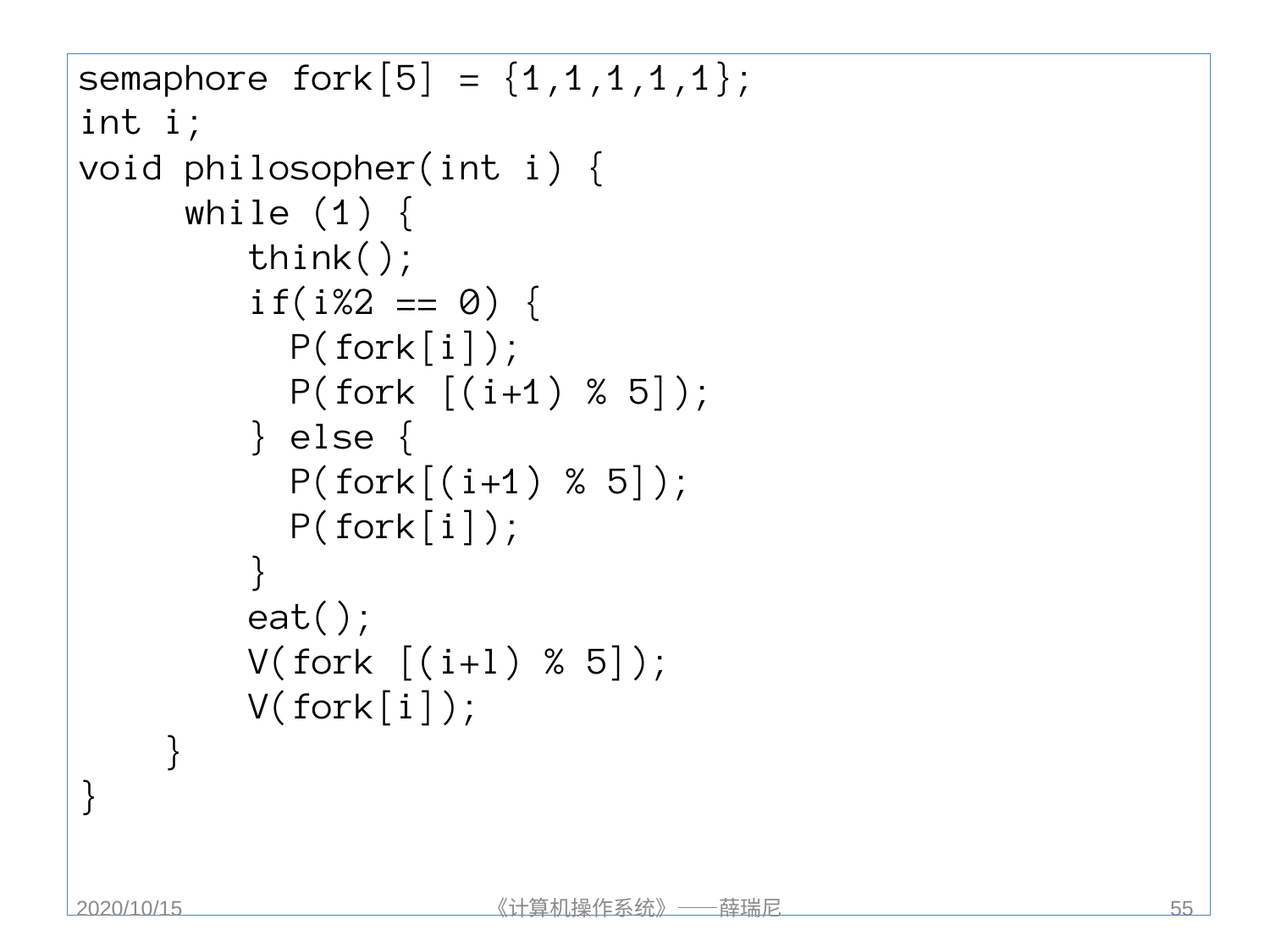

semaphore fork[5] = {1,1,1,1,1};
int i;
void philosopher(int i) {
     while (1) {
        think();
        if(i%2 == 0) {
          P(fork[i]);
          P(fork [(i+1) % 5]);
        } else {
    P(fork[(i+1) % 5]);
    P(fork[i]);
        }
        eat();
        V(fork [(i+l) % 5]);
        V(fork[i]);
    }
}
2020/10/15
《计算机操作系统》——薛瑞尼
55